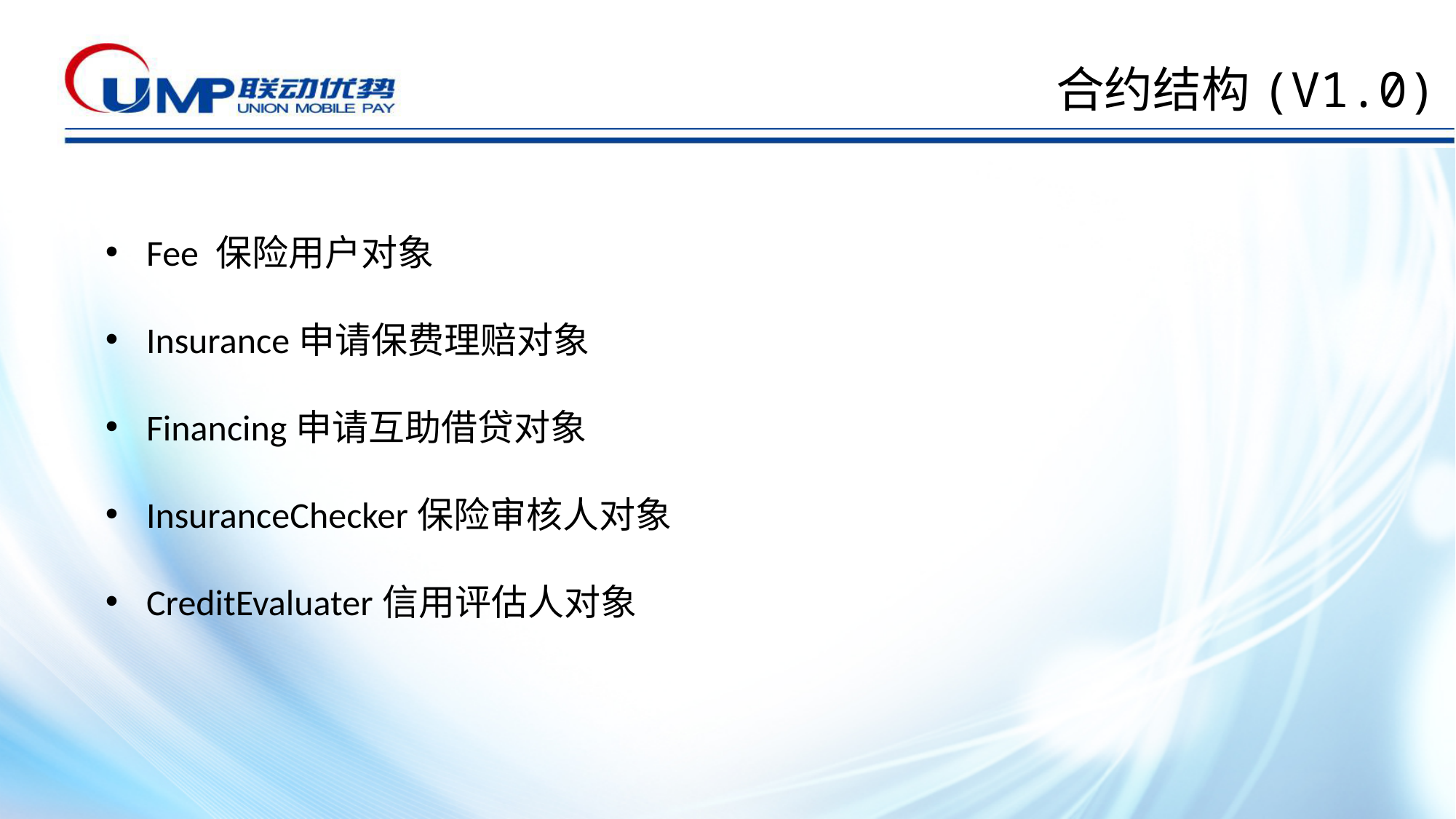

# 合约结构(V1.0)
Fee 保险用户对象

Insurance申请保费理赔对象

Financing申请互助借贷对象

InsuranceChecker保险审核人对象

CreditEvaluater信用评估人对象